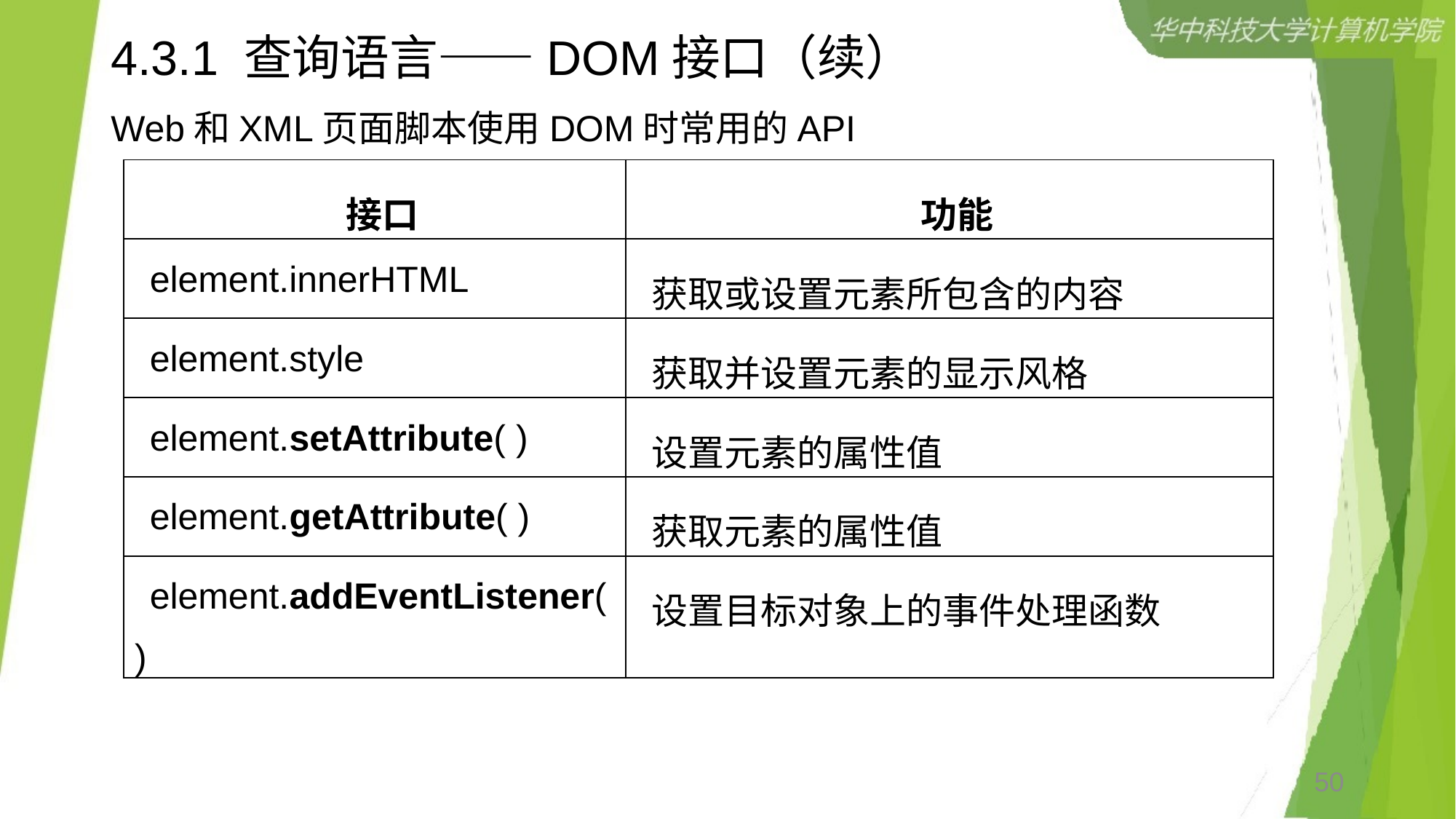

# 4.3.1 查询语言——DOM接口（续）
Web和XML页面脚本使用DOM时常用的API
| 接口 | 功能 |
| --- | --- |
| element.innerHTML | 获取或设置元素所包含的内容 |
| element.style | 获取并设置元素的显示风格 |
| element.setAttribute( ) | 设置元素的属性值 |
| element.getAttribute( ) | 获取元素的属性值 |
| element.addEventListener( ) | 设置目标对象上的事件处理函数 |
50